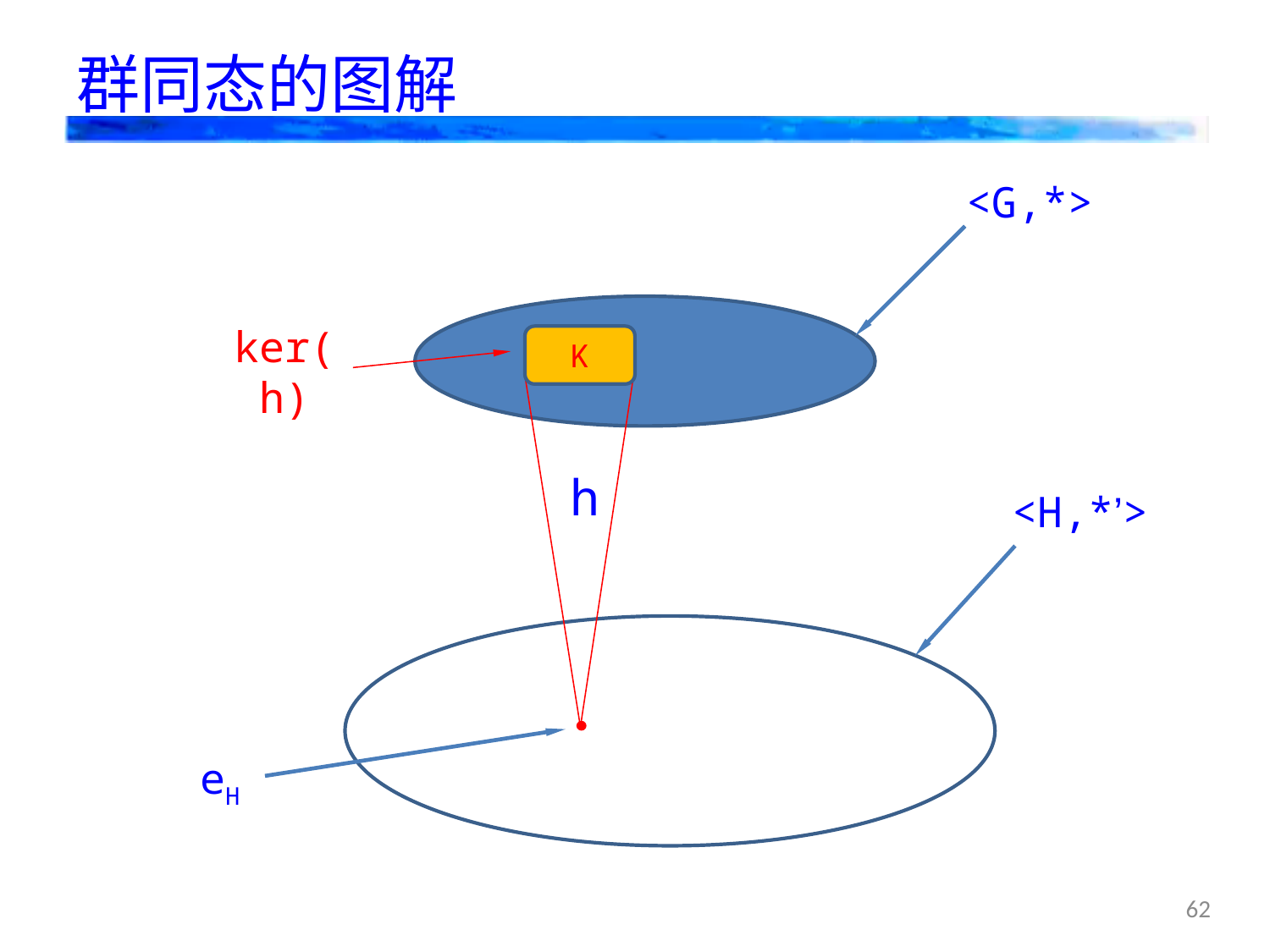

群同态的图解
<G,*>

h
<H,*’>

eH
K
ker(h)
62